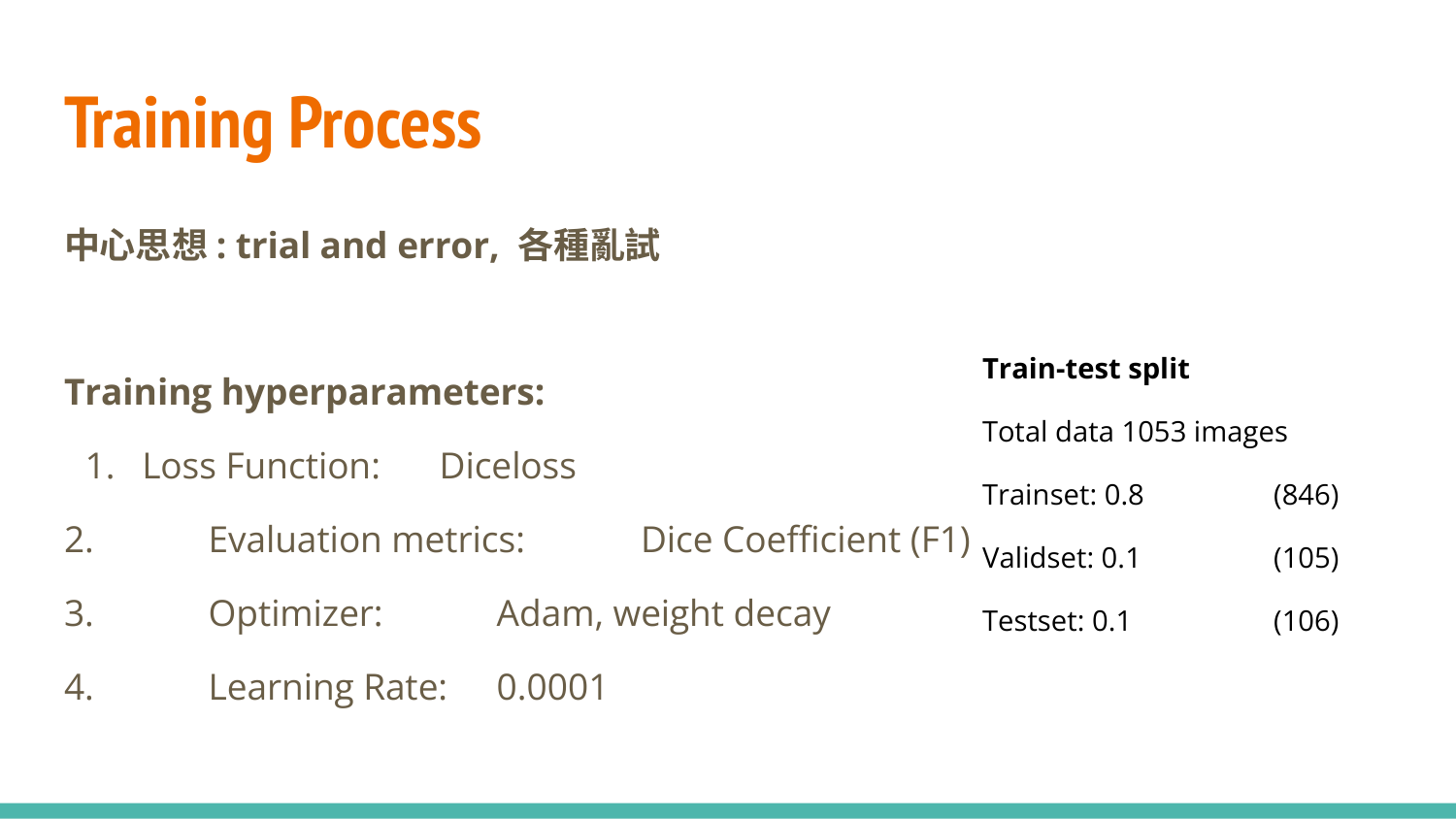

# Training Process

中心思想: trial and error, 各種亂試

Training hyperparameters:
Loss Function: 		 Diceloss
2.	Evaluation metrics:	Dice Coefficient (F1)
3.	Optimizer:			Adam, weight decay
4.	Learning Rate:		0.0001

Train-test split
Total data 1053 images
Trainset: 0.8 	(846)
Validset: 0.1 	(105)
Testset: 0.1  	(106)